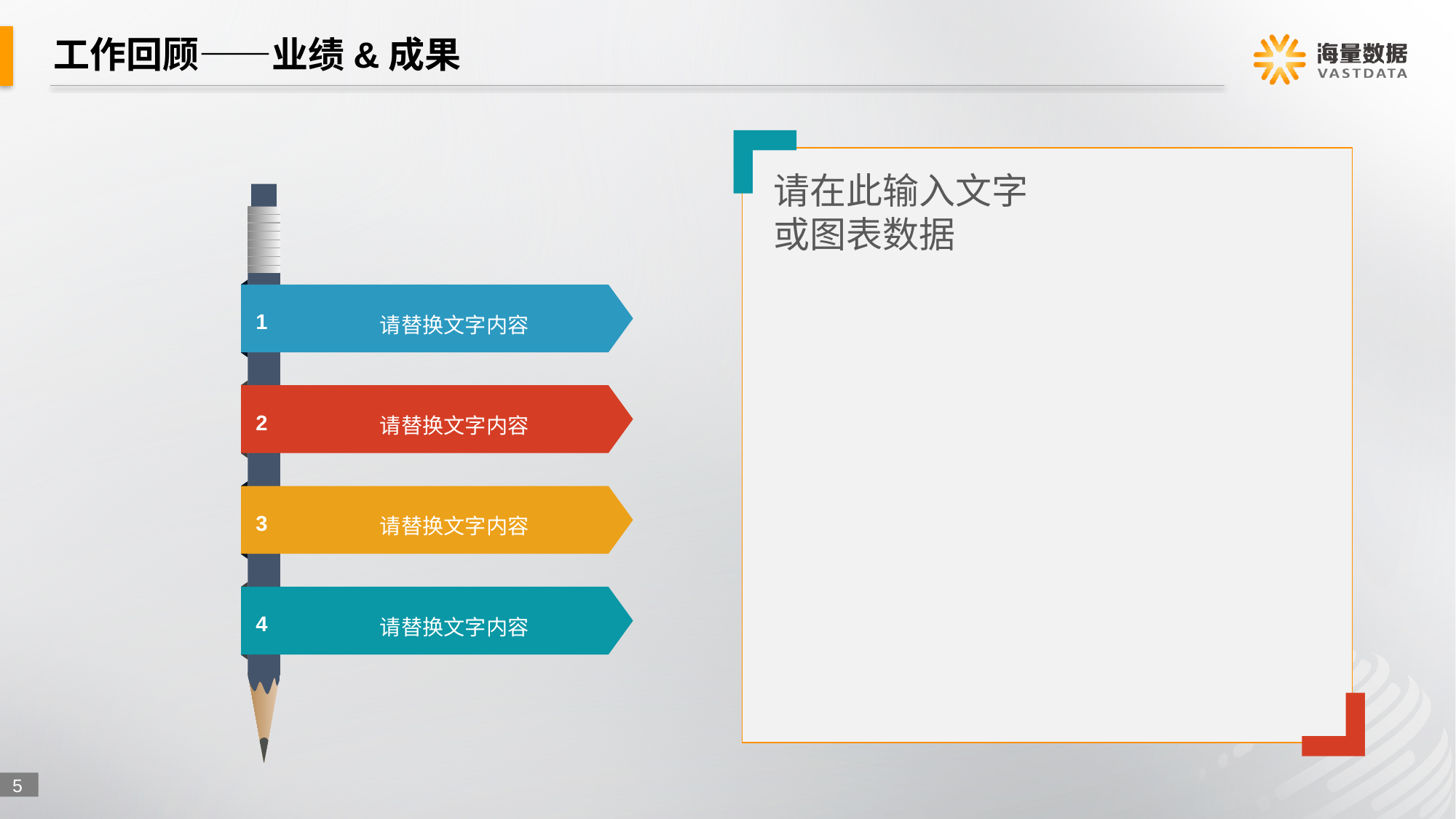

# 工作回顾——业绩&成果

请在此输入文字
或图表数据

1
请替换文字内容

2
请替换文字内容

3
请替换文字内容

4
请替换文字内容